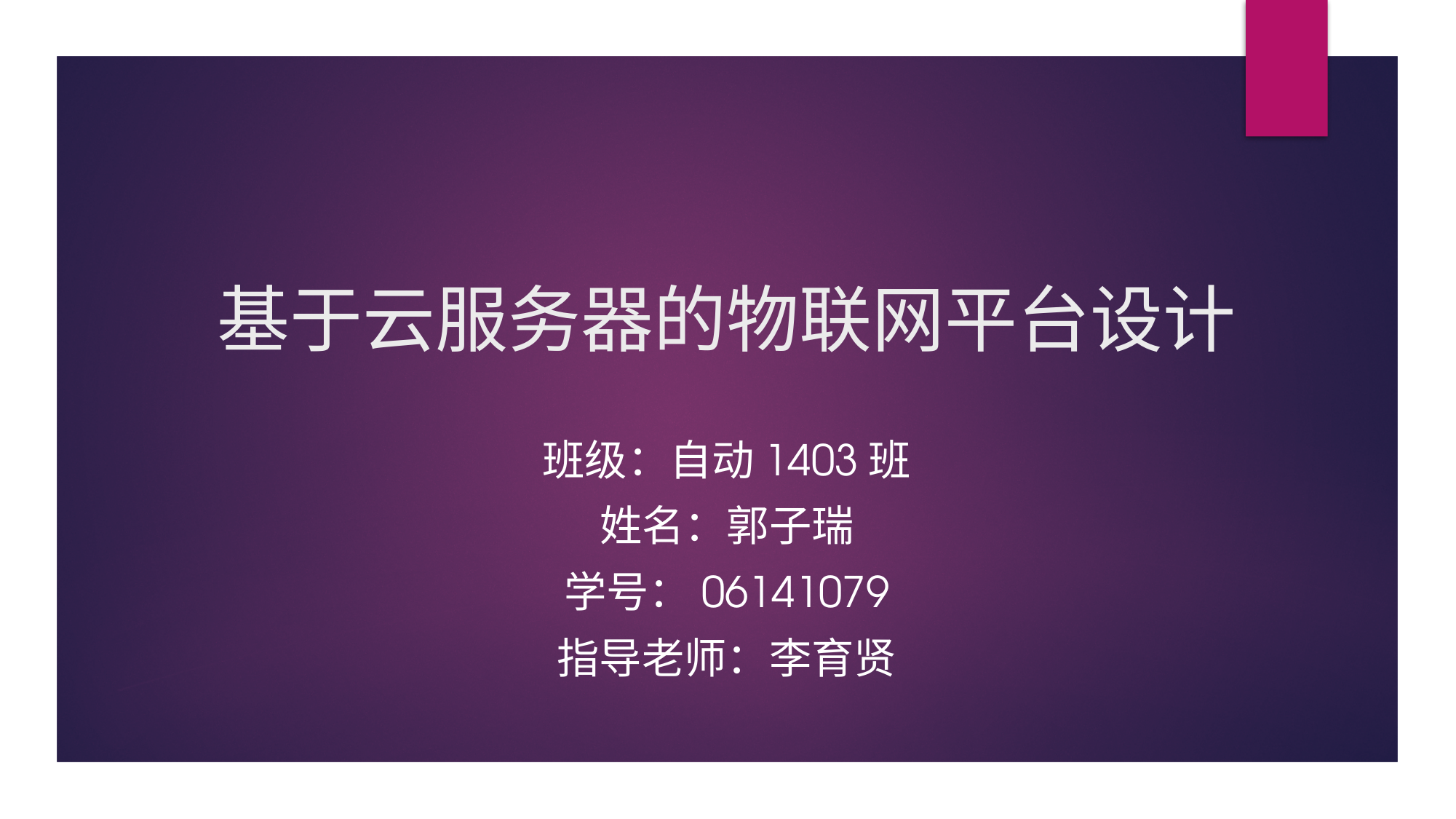

# 基于云服务器的物联网平台设计
班级：自动1403班
姓名：郭子瑞
学号：06141079
指导老师：李育贤